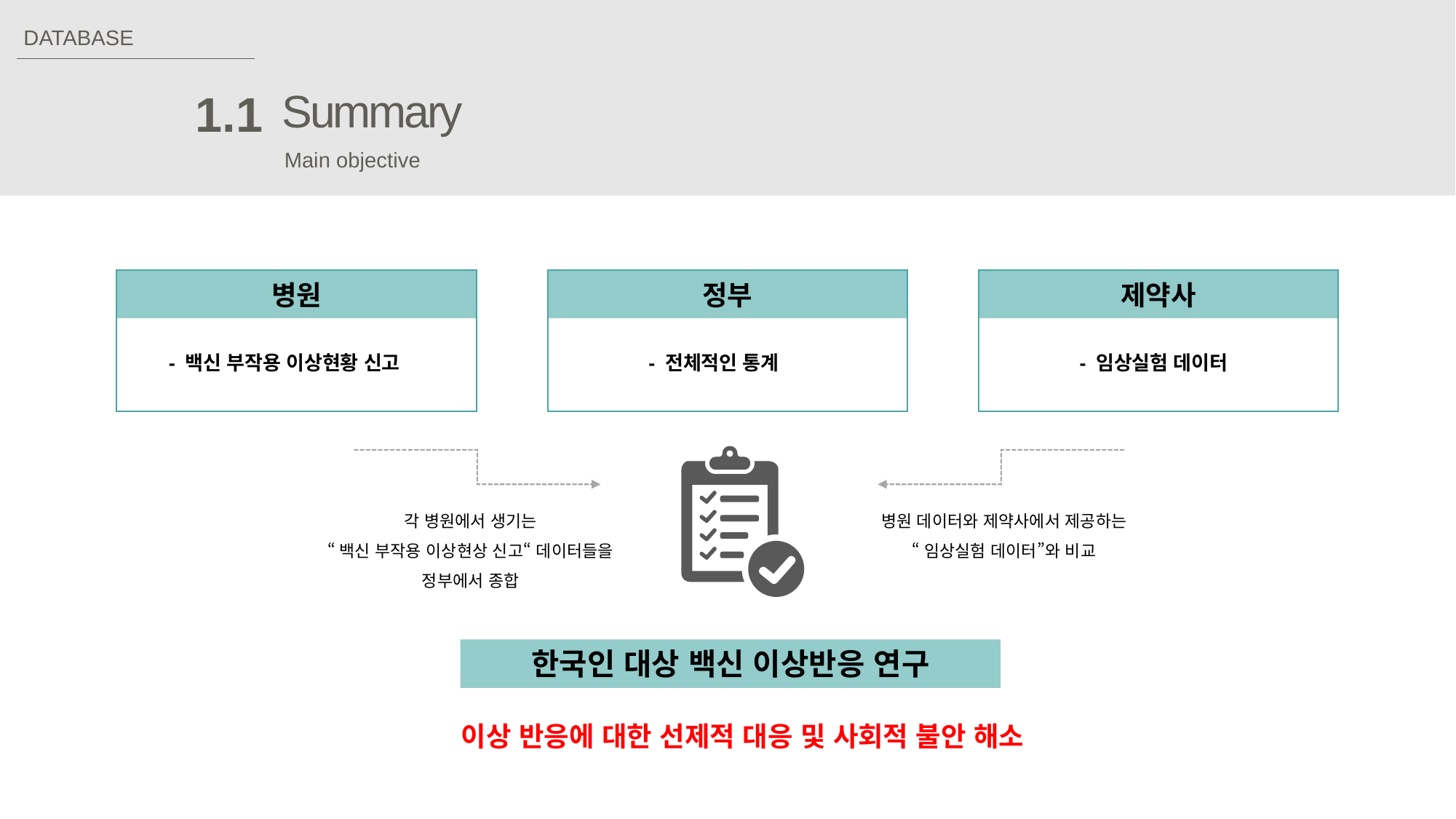

DATABASE
Summary
1.1
Main objective
병원

- 백신 부작용 이상현황 신고
정부

- 전체적인 통계
제약사

- 임상실험 데이터

각 병원에서 생기는
 “백신 부작용 이상현상 신고“ 데이터들을
정부에서 종합
병원 데이터와 제약사에서 제공하는
“임상실험 데이터”와 비교

한국인 대상 백신 이상반응 연구
이상 반응에 대한 선제적 대응 및 사회적 불안 해소